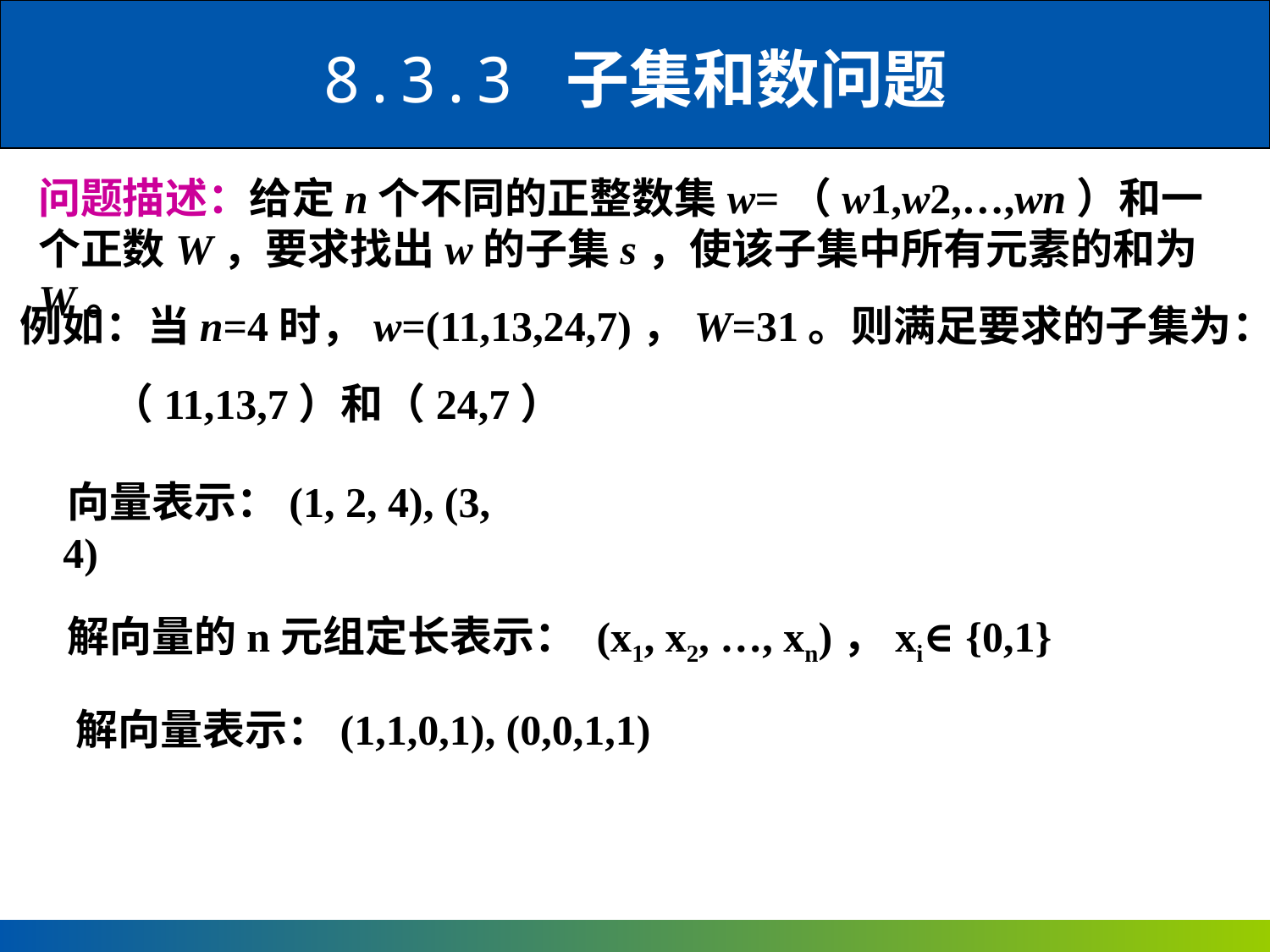

8.3.3 子集和数问题
问题描述：给定n个不同的正整数集w=（w1,w2,…,wn）和一个正数W，要求找出w的子集s，使该子集中所有元素的和为W。
例如：当n=4时，w=(11,13,24,7)，W=31。则满足要求的子集为：
（11,13,7）和（24,7）
  向量表示：(1, 2, 4), (3, 4)
  解向量的n元组定长表示： (x1, x2, …, xn)，xi∈{0,1}
解向量表示：(1,1,0,1), (0,0,1,1)